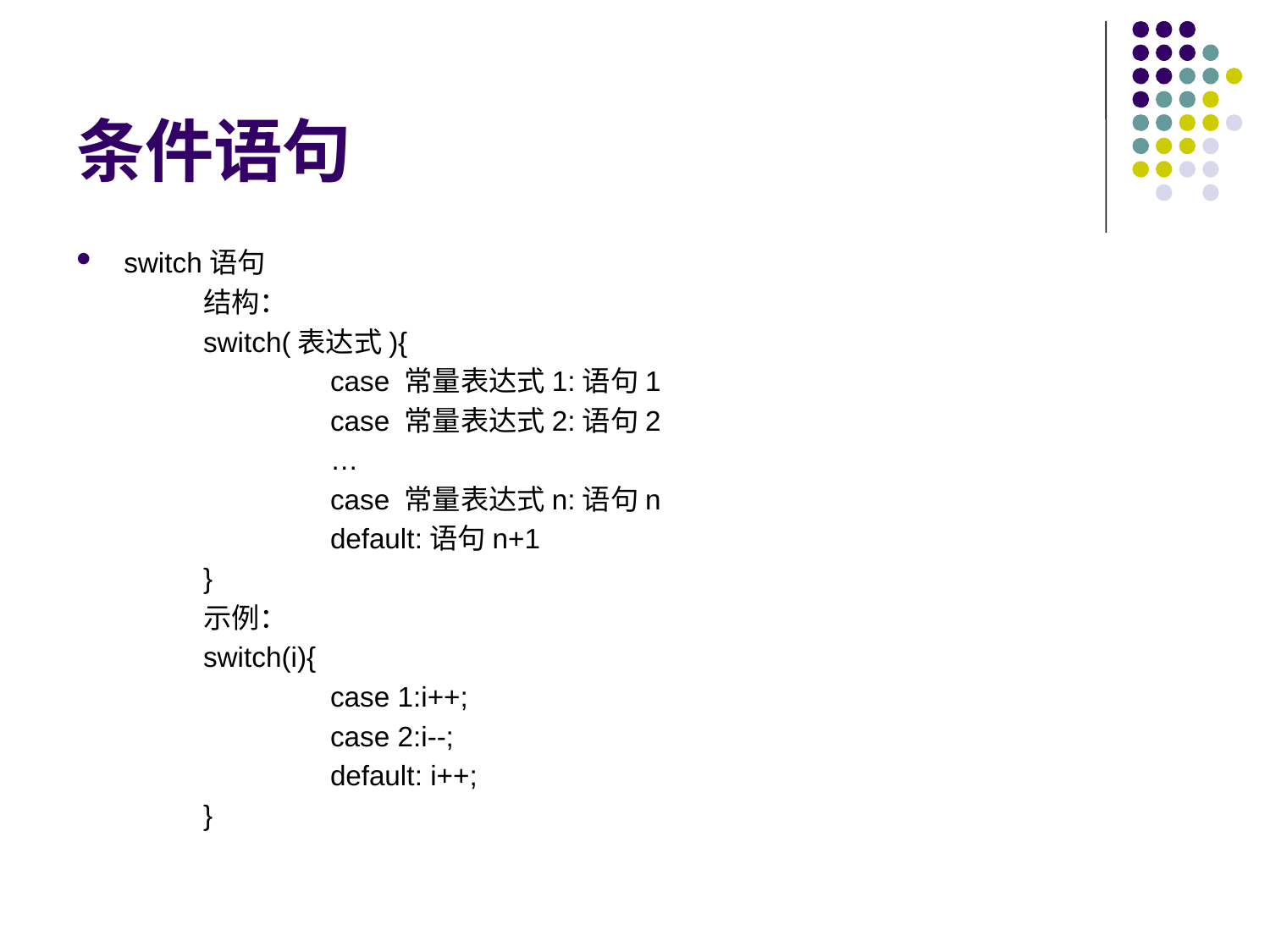

# 条件语句
switch语句
	结构：
	switch(表达式){
		case 常量表达式1:语句1
		case 常量表达式2:语句2
		…
		case 常量表达式n:语句n
		default:语句n+1
	}
	示例：
	switch(i){
		case 1:i++;
		case 2:i--;
		default: i++;
	}